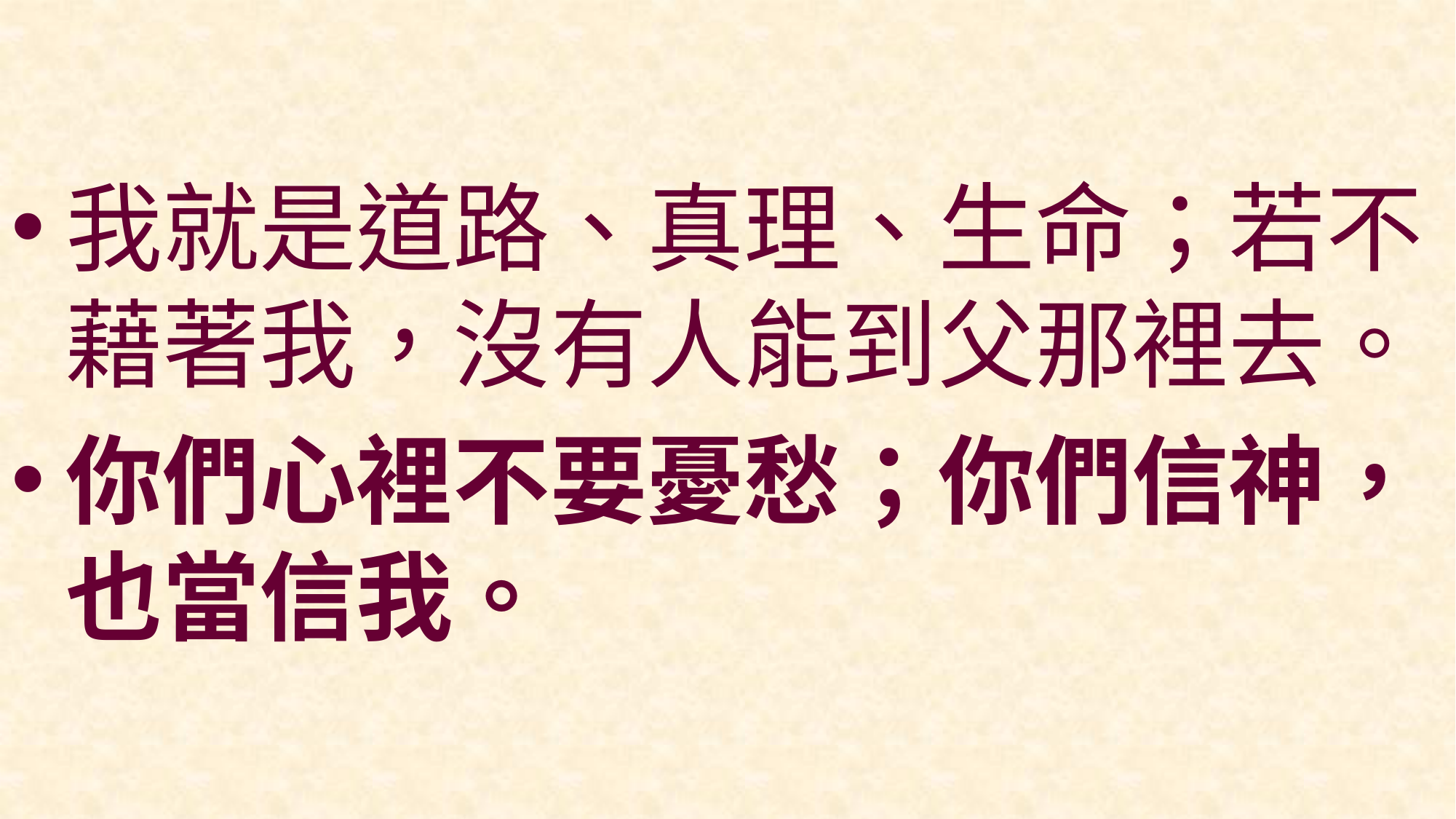

我就是道路、真理、生命；若不藉著我，沒有人能到父那裡去。
你們心裡不要憂愁；你們信神，也當信我。